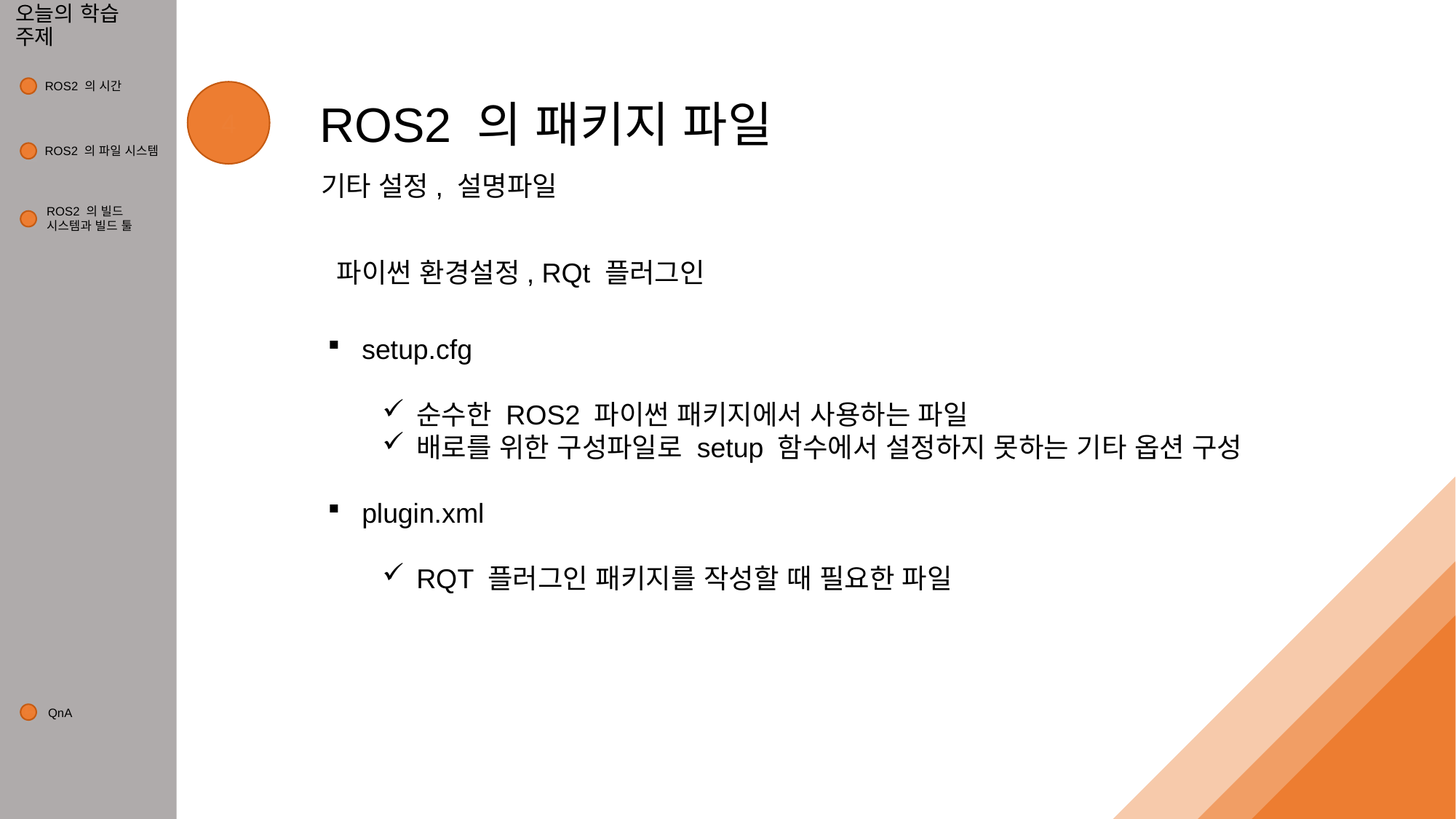

# 오늘의 학습 주제
ROS2 의 시간
1
4
ROS2 의 패키지 파일
ROS2 의 파일 시스템
2
기타 설정, 설명파일
ROS2 의 빌드
시스템과 빌드 툴
3
파이썬 환경설정, RQt 플러그인
setup.cfg

순수한 ROS2 파이썬 패키지에서 사용하는 파일
배로를 위한 구성파일로 setup 함수에서 설정하지 못하는 기타 옵션 구성

plugin.xml

RQT 플러그인 패키지를 작성할 때 필요한 파일

QnA
5